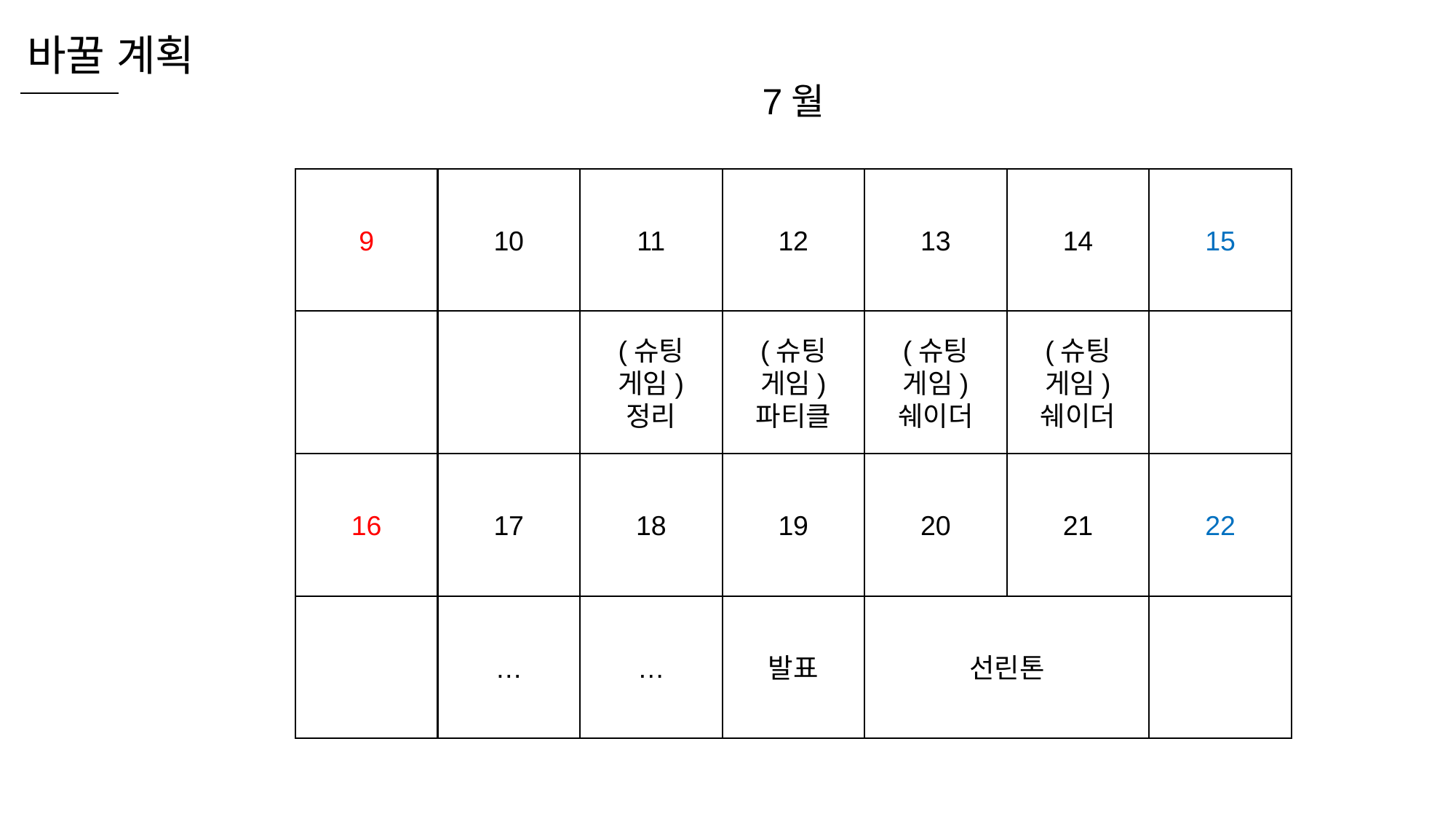

바꿀 계획
7월
9
10
11
12
13
14
15

(슈팅 게임)
정리
(슈팅 게임)
파티클
(슈팅 게임)
쉐이더
(슈팅 게임)
쉐이더

16
17
18
19
20
21
22

…
…
발표
선린톤